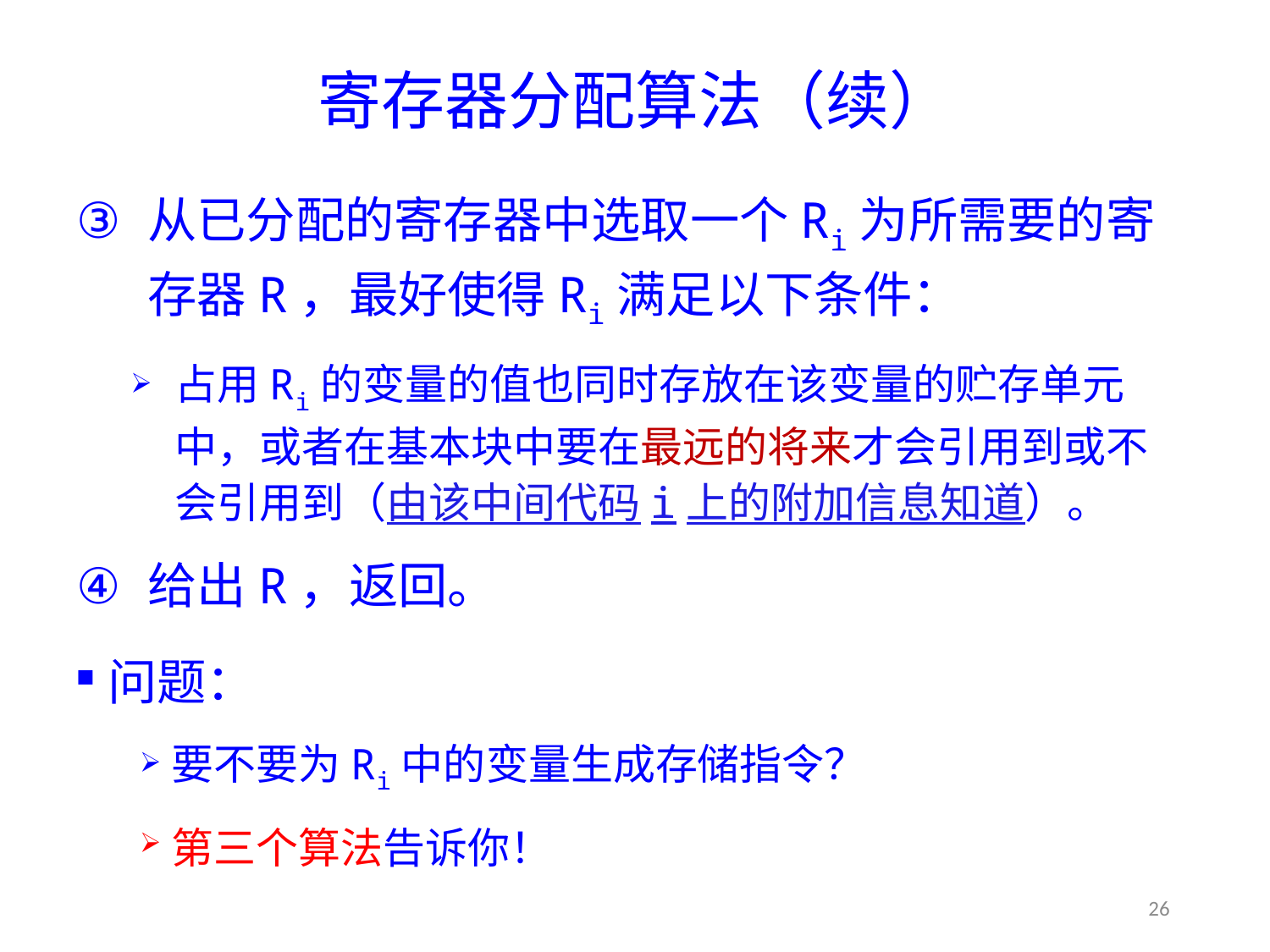

# 寄存器分配算法（续）
从已分配的寄存器中选取一个Ri为所需要的寄存器R，最好使得Ri满足以下条件：
占用Ri的变量的值也同时存放在该变量的贮存单元中，或者在基本块中要在最远的将来才会引用到或不会引用到（由该中间代码i上的附加信息知道）。
给出R，返回。
问题：
要不要为Ri中的变量生成存储指令？
第三个算法告诉你！
26